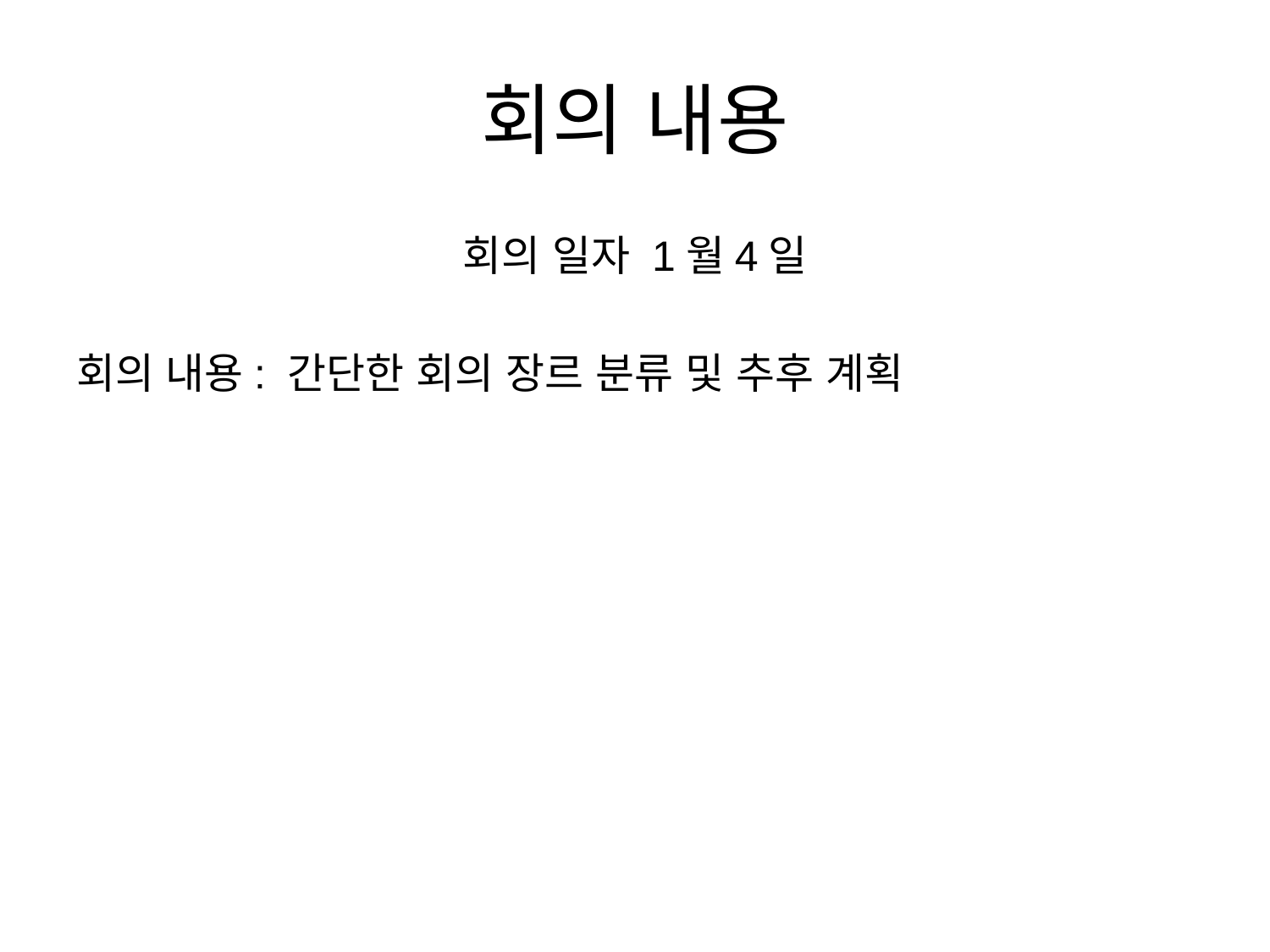

# 회의 내용
회의 일자 1월4일

회의 내용: 간단한 회의 장르 분류 및 추후 계획